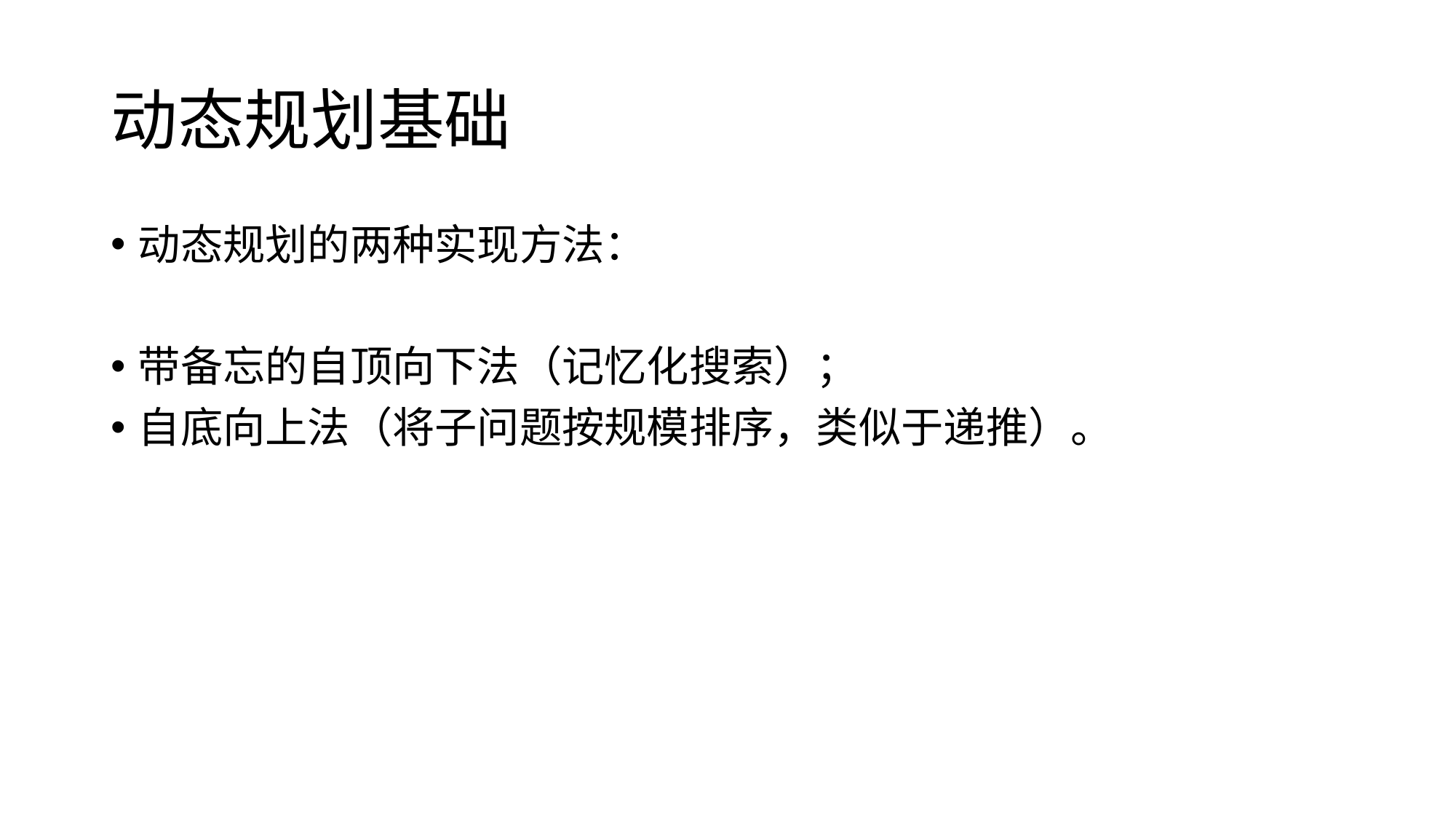

# 动态规划基础
动态规划的两种实现方法：

带备忘的自顶向下法（记忆化搜索）；
自底向上法（将子问题按规模排序，类似于递推）。